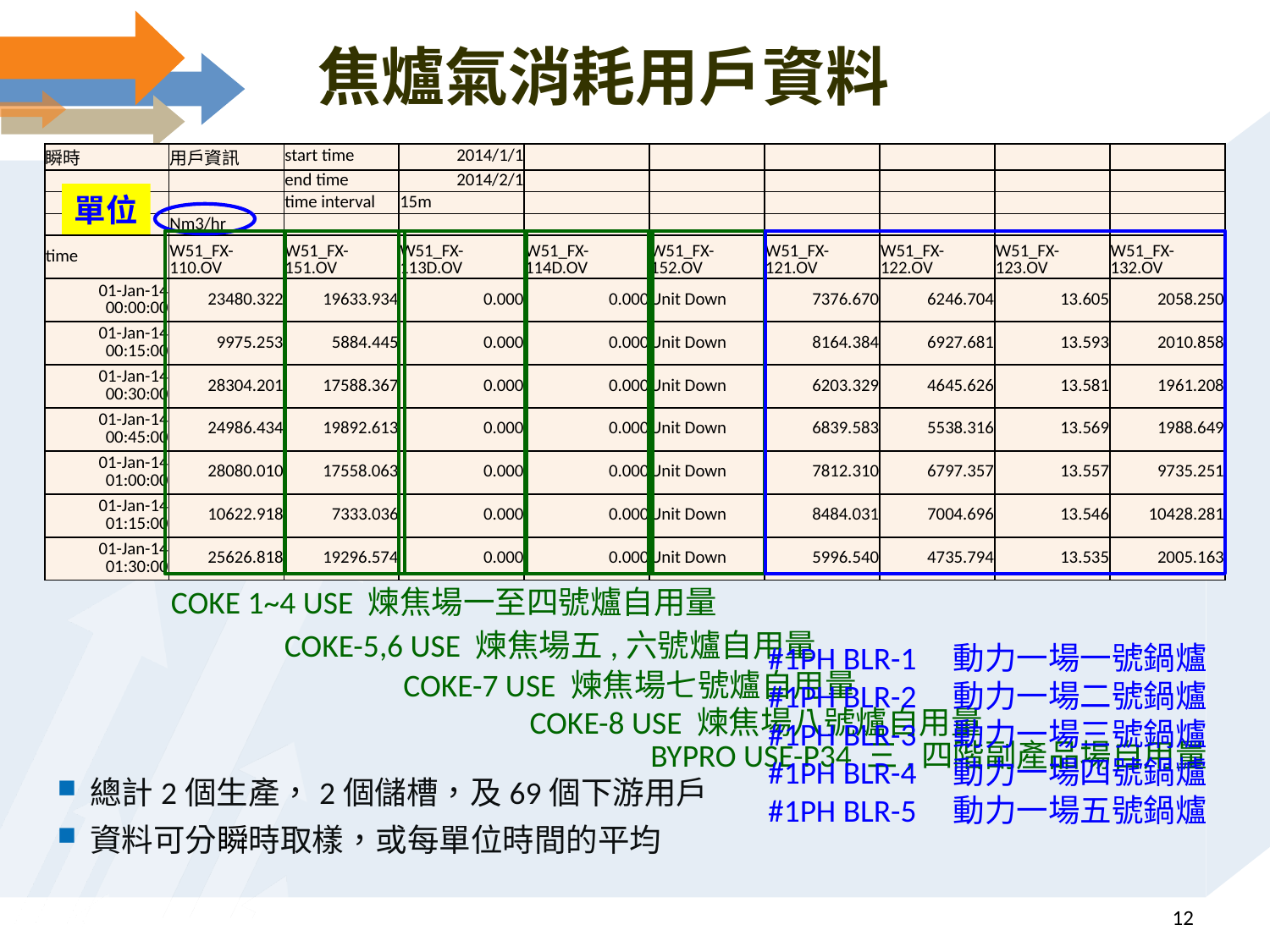

# 焦爐氣消耗用戶資料
| 瞬時 | 用戶資訊 | start time | 2014/1/1 |  |  |  |  |  |  |
| --- | --- | --- | --- | --- | --- | --- | --- | --- | --- |
|  |  | end time | 2014/2/1 |  |  |  |  |  |  |
|  |  | time interval | 15m |  |  |  |  |  |  |
|  | Nm3/hr |  |  |  |  |  |  |  |  |
| time | W51\_FX-110.OV | W51\_FX-151.OV | W51\_FX-113D.OV | W51\_FX-114D.OV | W51\_FX-152.OV | W51\_FX-121.OV | W51\_FX-122.OV | W51\_FX-123.OV | W51\_FX-132.OV |
| 01-Jan-14 00:00:00 | 23480.322 | 19633.934 | 0.000 | 0.000 | Unit Down | 7376.670 | 6246.704 | 13.605 | 2058.250 |
| 01-Jan-14 00:15:00 | 9975.253 | 5884.445 | 0.000 | 0.000 | Unit Down | 8164.384 | 6927.681 | 13.593 | 2010.858 |
| 01-Jan-14 00:30:00 | 28304.201 | 17588.367 | 0.000 | 0.000 | Unit Down | 6203.329 | 4645.626 | 13.581 | 1961.208 |
| 01-Jan-14 00:45:00 | 24986.434 | 19892.613 | 0.000 | 0.000 | Unit Down | 6839.583 | 5538.316 | 13.569 | 1988.649 |
| 01-Jan-14 01:00:00 | 28080.010 | 17558.063 | 0.000 | 0.000 | Unit Down | 7812.310 | 6797.357 | 13.557 | 9735.251 |
| 01-Jan-14 01:15:00 | 10622.918 | 7333.036 | 0.000 | 0.000 | Unit Down | 8484.031 | 7004.696 | 13.546 | 10428.281 |
| 01-Jan-14 01:30:00 | 25626.818 | 19296.574 | 0.000 | 0.000 | Unit Down | 5996.540 | 4735.794 | 13.535 | 2005.163 |
單位

COKE 1~4 USE 煉焦場一至四號爐自用量
COKE-5,6 USE 煉焦場五,六號爐自用量
#1PH BLR-1    動力一場一號鍋爐
#1PH BLR-2    動力一場二號鍋爐
#1PH BLR-3    動力一場三號鍋爐
#1PH BLR-4    動力一場四號鍋爐
#1PH BLR-5    動力一場五號鍋爐
COKE-7 USE 煉焦場七號爐自用量
COKE-8 USE 煉焦場八號爐自用量
BYPRO USE-P34 三,四階副產品場自用量
總計2個生產，2個儲槽，及69個下游用戶
資料可分瞬時取樣，或每單位時間的平均
12